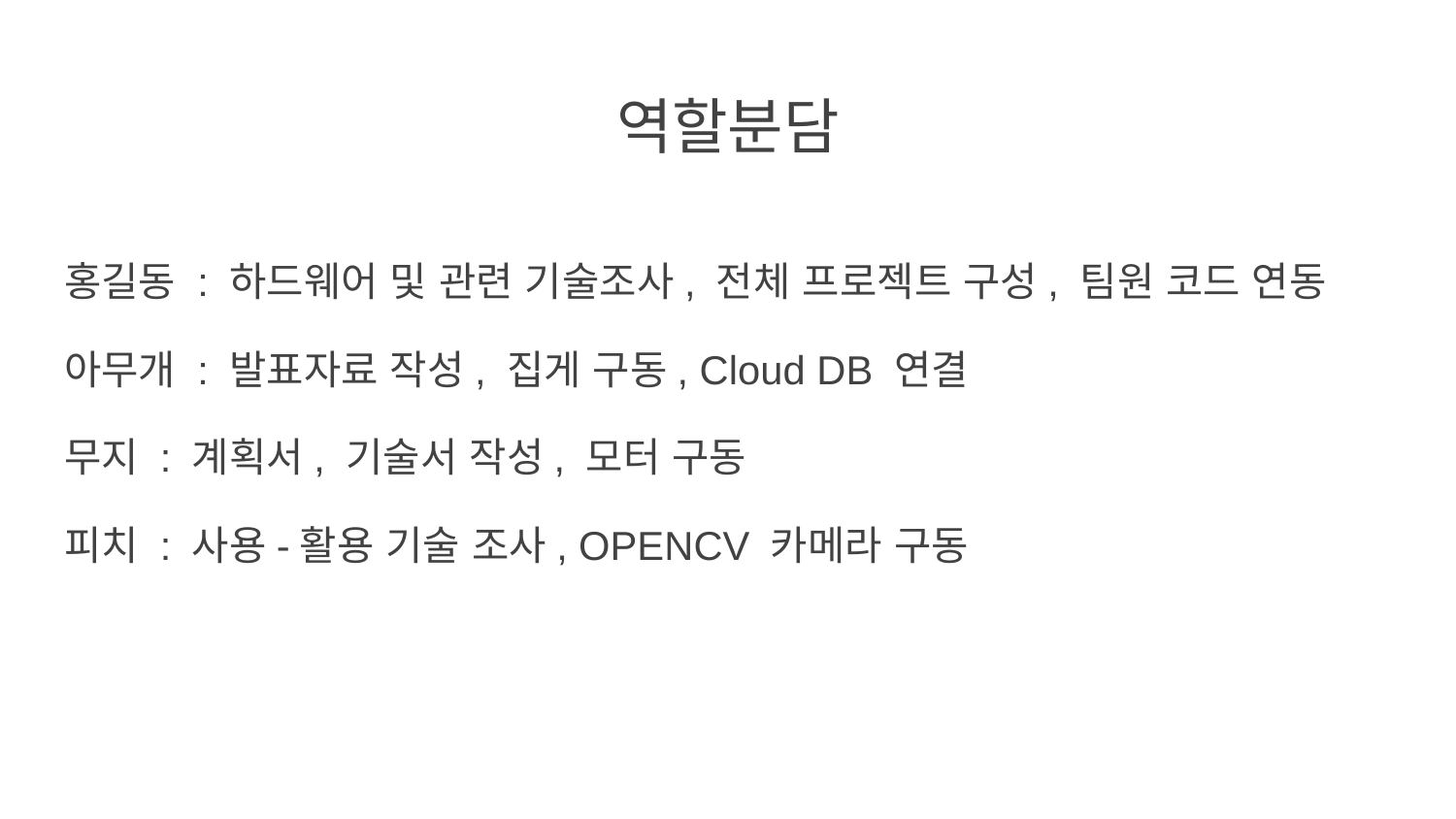

역할분담
홍길동 : 하드웨어 및 관련 기술조사, 전체 프로젝트 구성, 팀원 코드 연동
아무개 : 발표자료 작성, 집게 구동, Cloud DB 연결
무지 : 계획서, 기술서 작성, 모터 구동
피치 : 사용-활용 기술 조사, OPENCV 카메라 구동